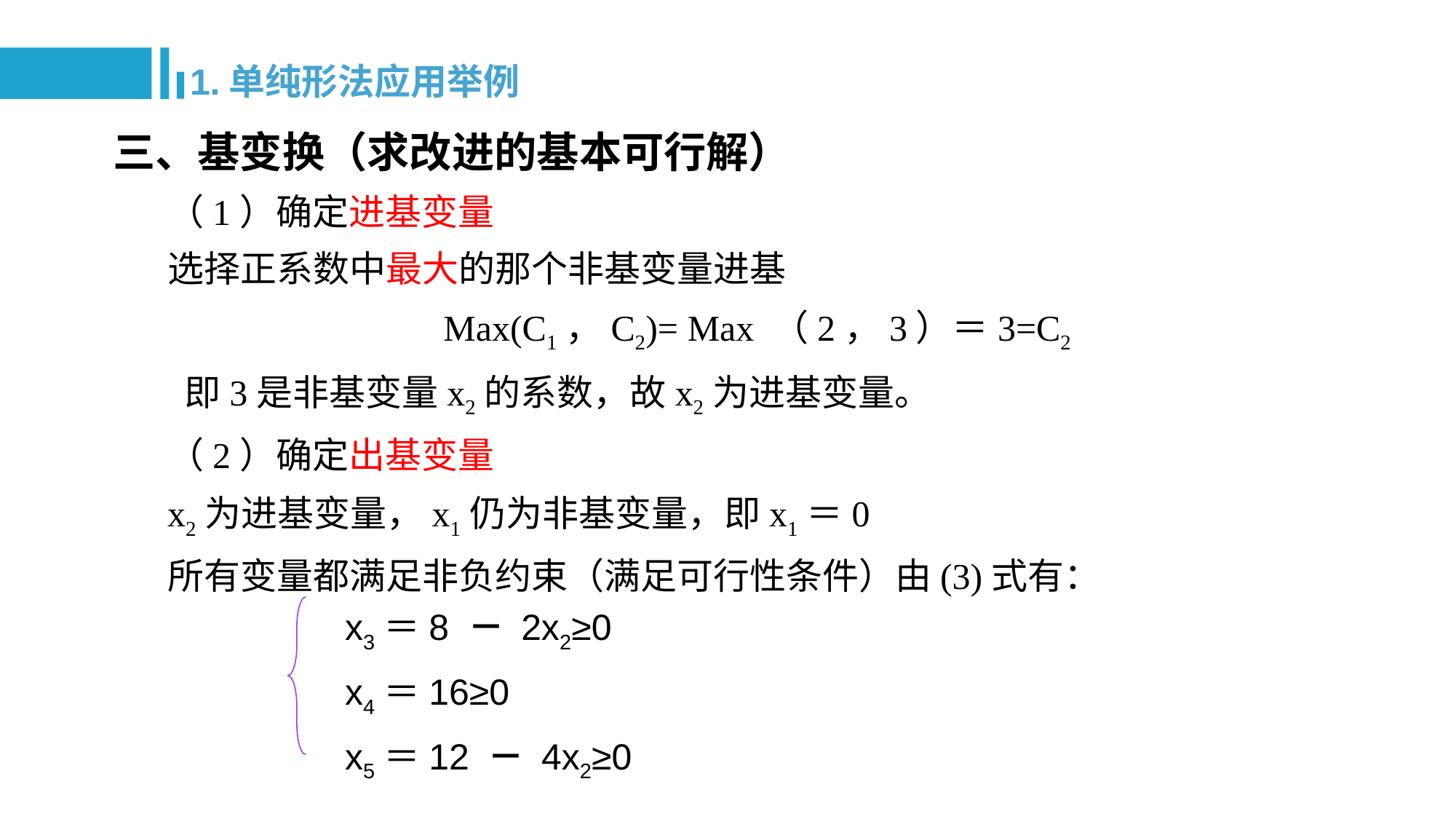

1.单纯形法应用举例

三、基变换（求改进的基本可行解）
（1）确定进基变量
选择正系数中最大的那个非基变量进基
Max(C1，C2)= Max （2，3）＝3=C2
 即3是非基变量x2的系数，故x2为进基变量。
（2）确定出基变量
x2为进基变量，x1仍为非基变量，即x1＝0
所有变量都满足非负约束（满足可行性条件）由(3)式有：
 x3＝8 － 2x2≥0
 x4＝16≥0
 x5＝12 － 4x2≥0